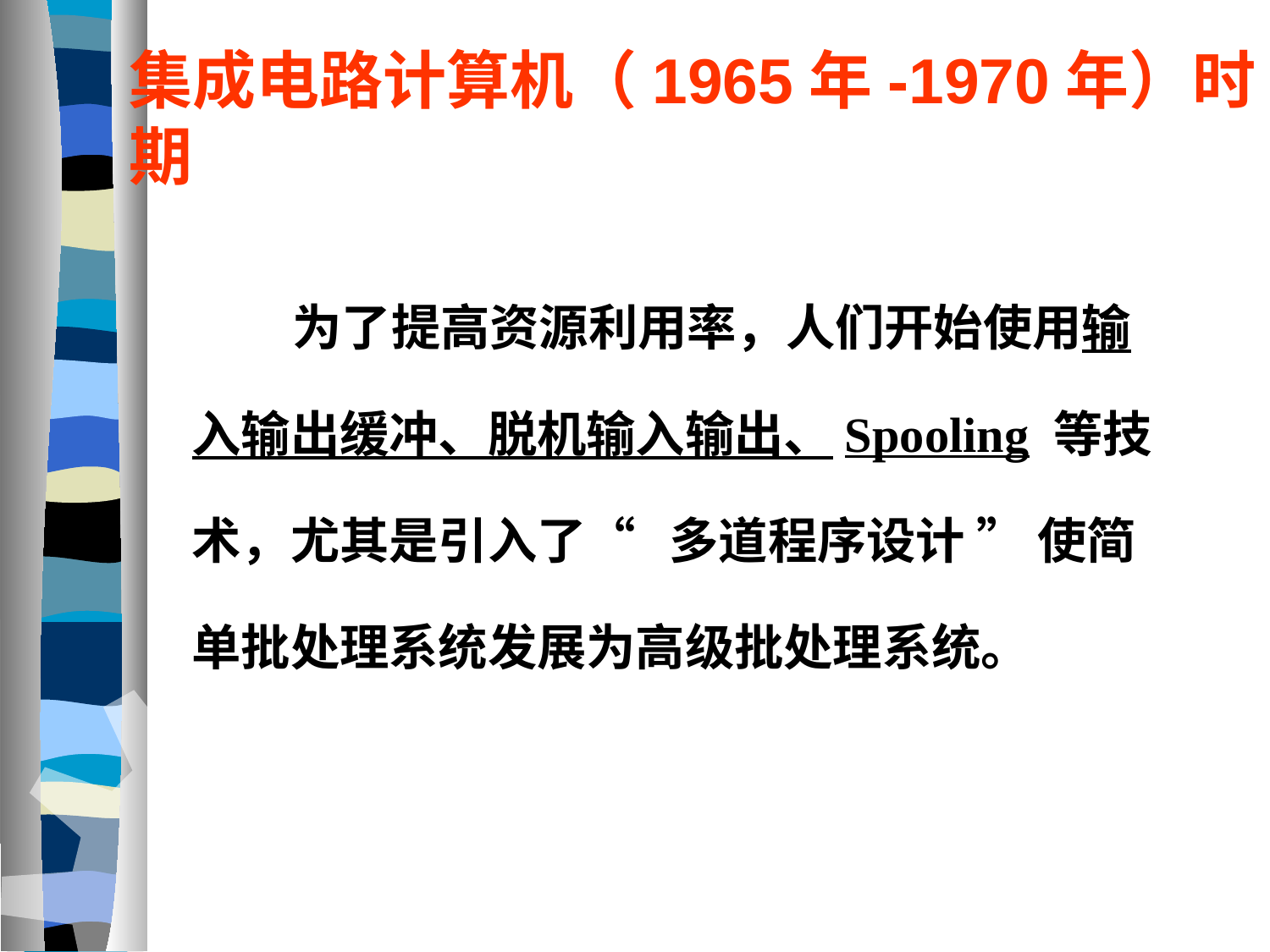

集成电路计算机（1965年-1970年）时期
为了提高资源利用率，人们开始使用输入输出缓冲、脱机输入输出、Spooling 等技术，尤其是引入了“   多道程序设计 ” 使简单批处理系统发展为高级批处理系统。